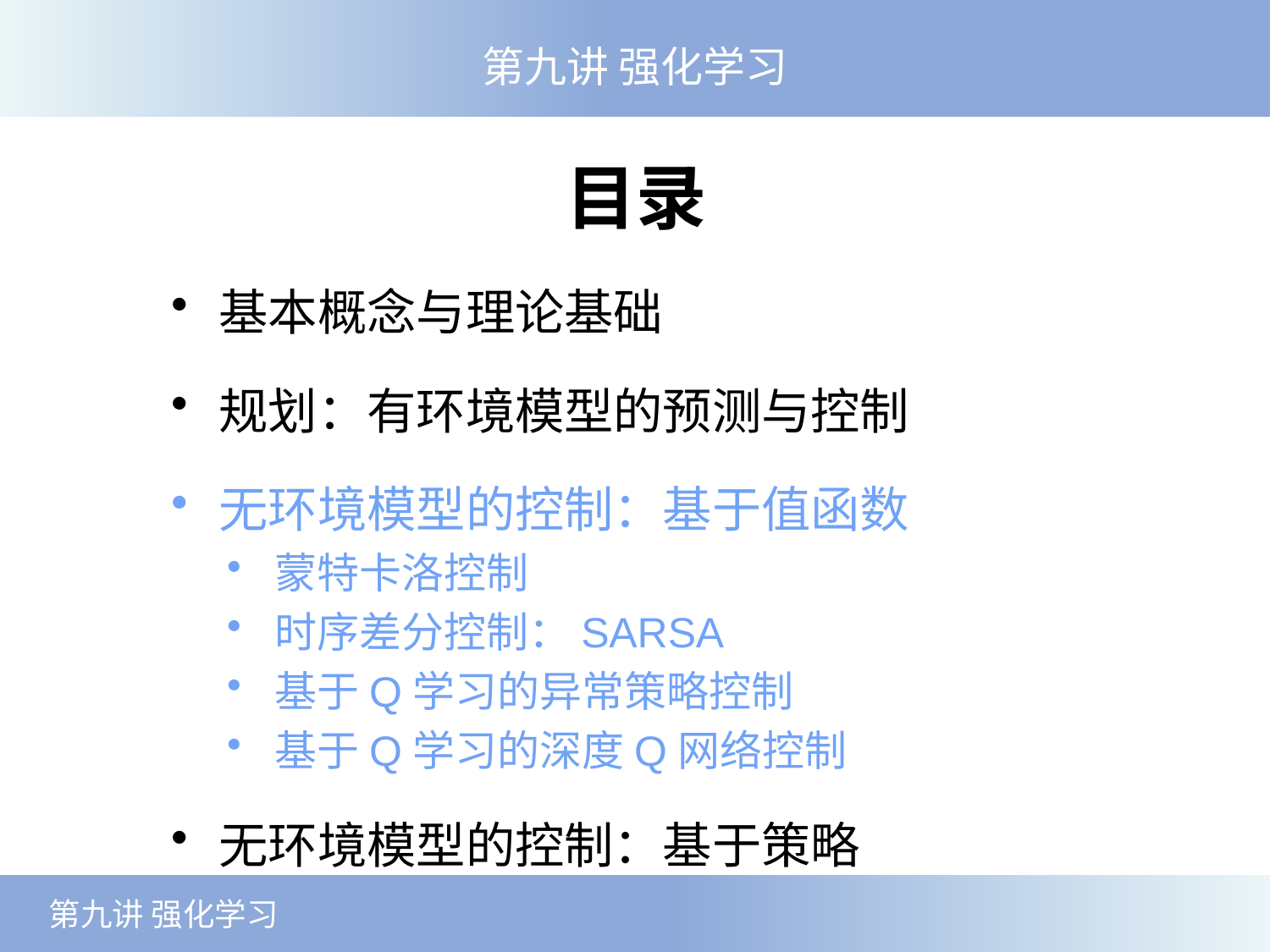

第九讲 强化学习
目录
基本概念与理论基础
规划：有环境模型的预测与控制
无环境模型的控制：基于值函数
蒙特卡洛控制
时序差分控制：SARSA
基于Q学习的异常策略控制
基于Q学习的深度Q网络控制
无环境模型的控制：基于策略
    第九讲 强化学习